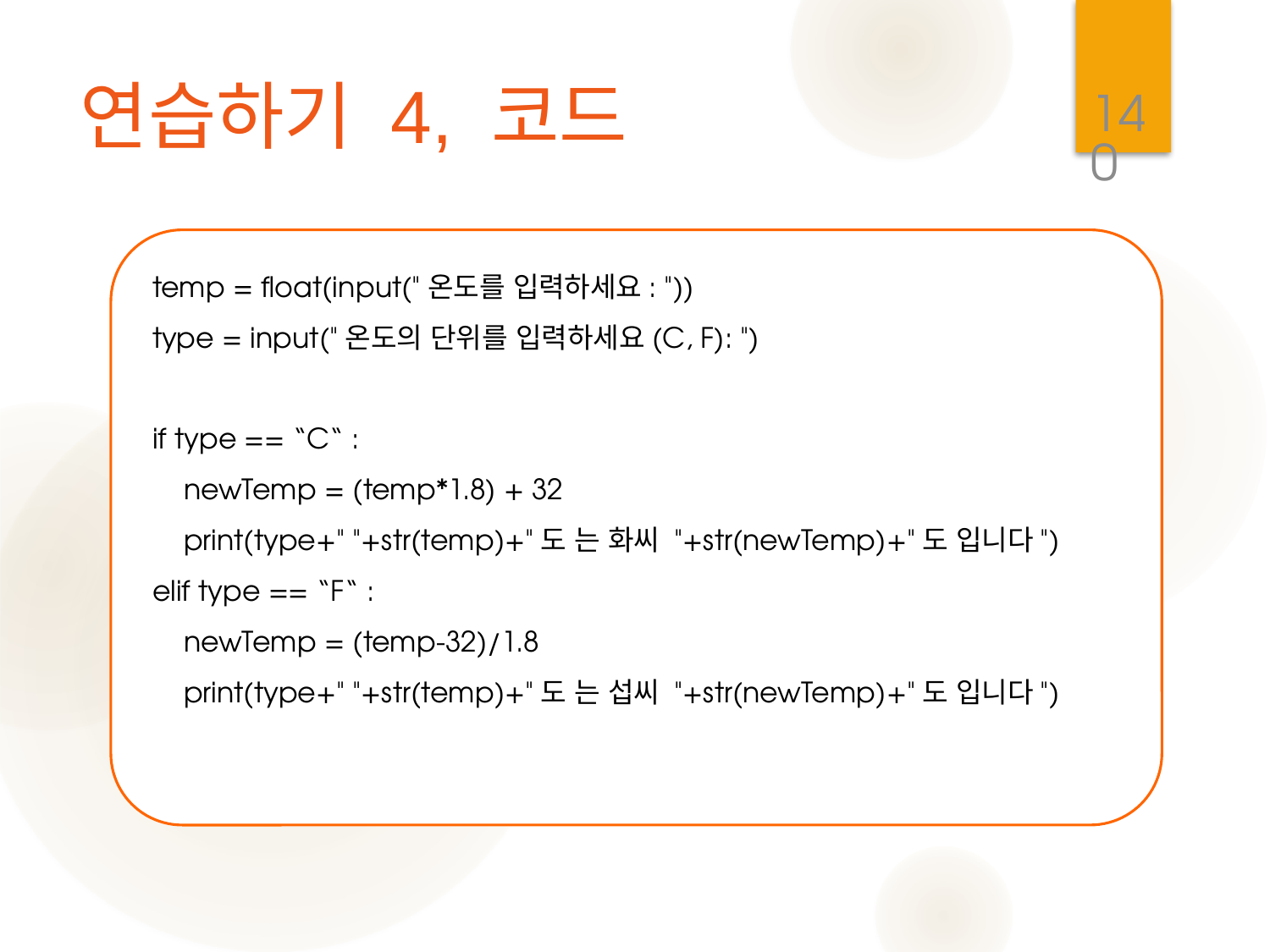

140
# 연습하기 4, 코드

temp = float(input("온도를 입력하세요: "))
type = input("온도의 단위를 입력하세요(C, F): ")

if type == “C“ :
    newTemp = (temp*1.8) + 32
    print(type+" "+str(temp)+"도 는 화씨 "+str(newTemp)+"도 입니다")
elif type == “F“ :
    newTemp = (temp-32)/1.8
    print(type+" "+str(temp)+"도 는 섭씨 "+str(newTemp)+"도 입니다")